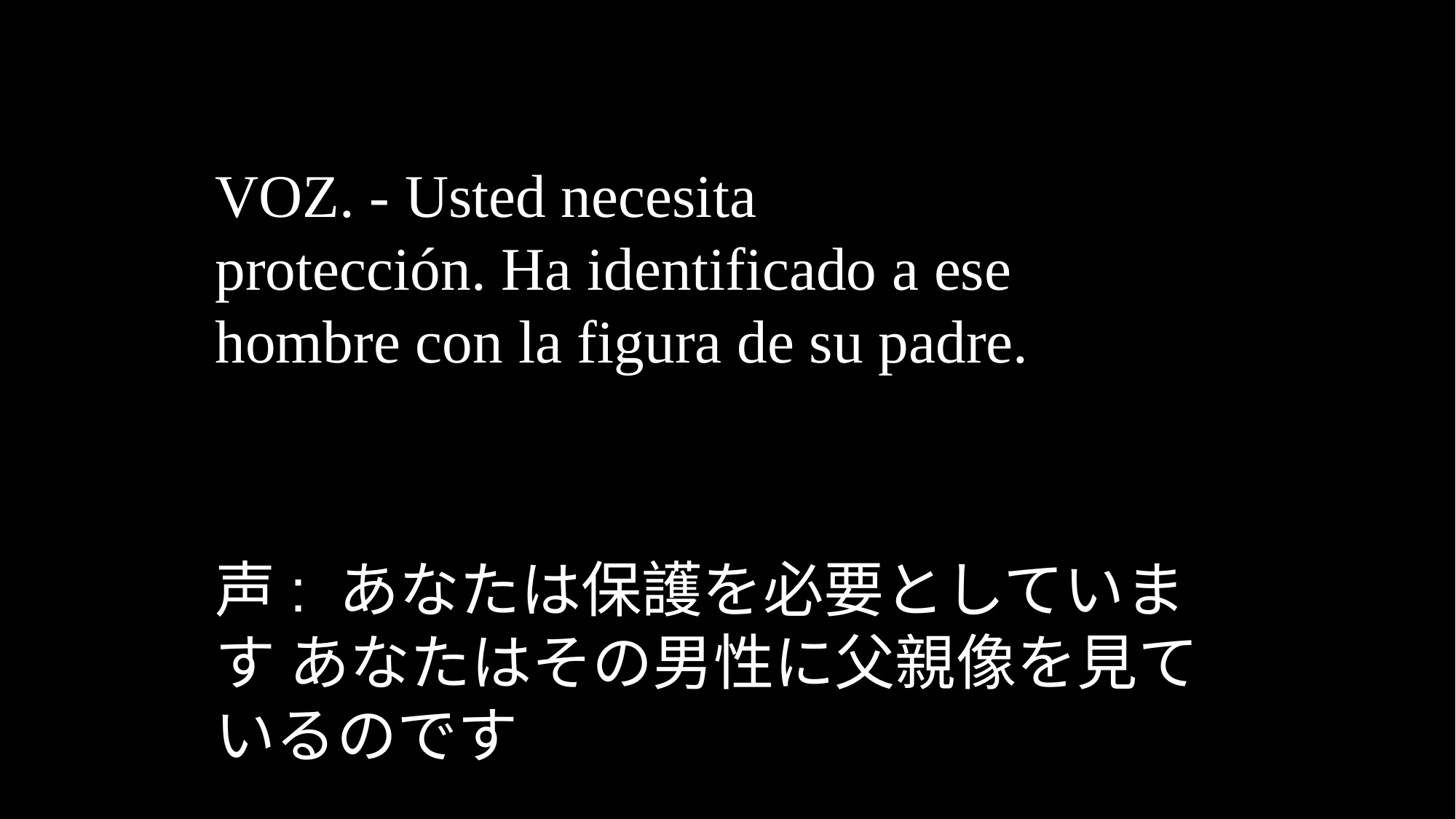

VOZ. - Usted necesita protección. Ha identificado a ese hombre con la figura de su padre.

声: あなたは保護を必要としています あなたはその男性に父親像を見ているのです